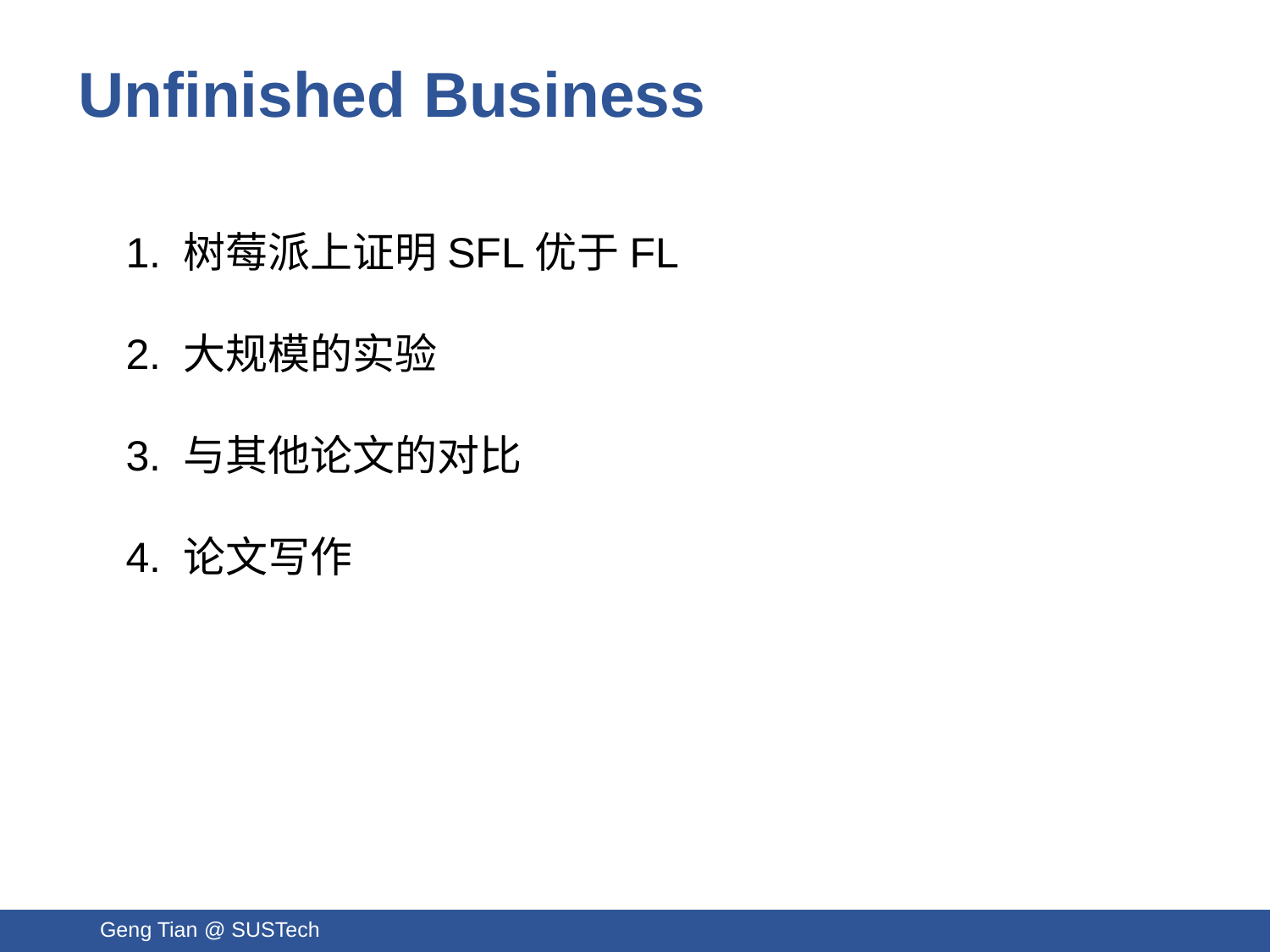

Unfinished Business
1. 树莓派上证明SFL优于FL

2. 大规模的实验

3. 与其他论文的对比

4. 论文写作

Geng Tian @ SUSTech
8